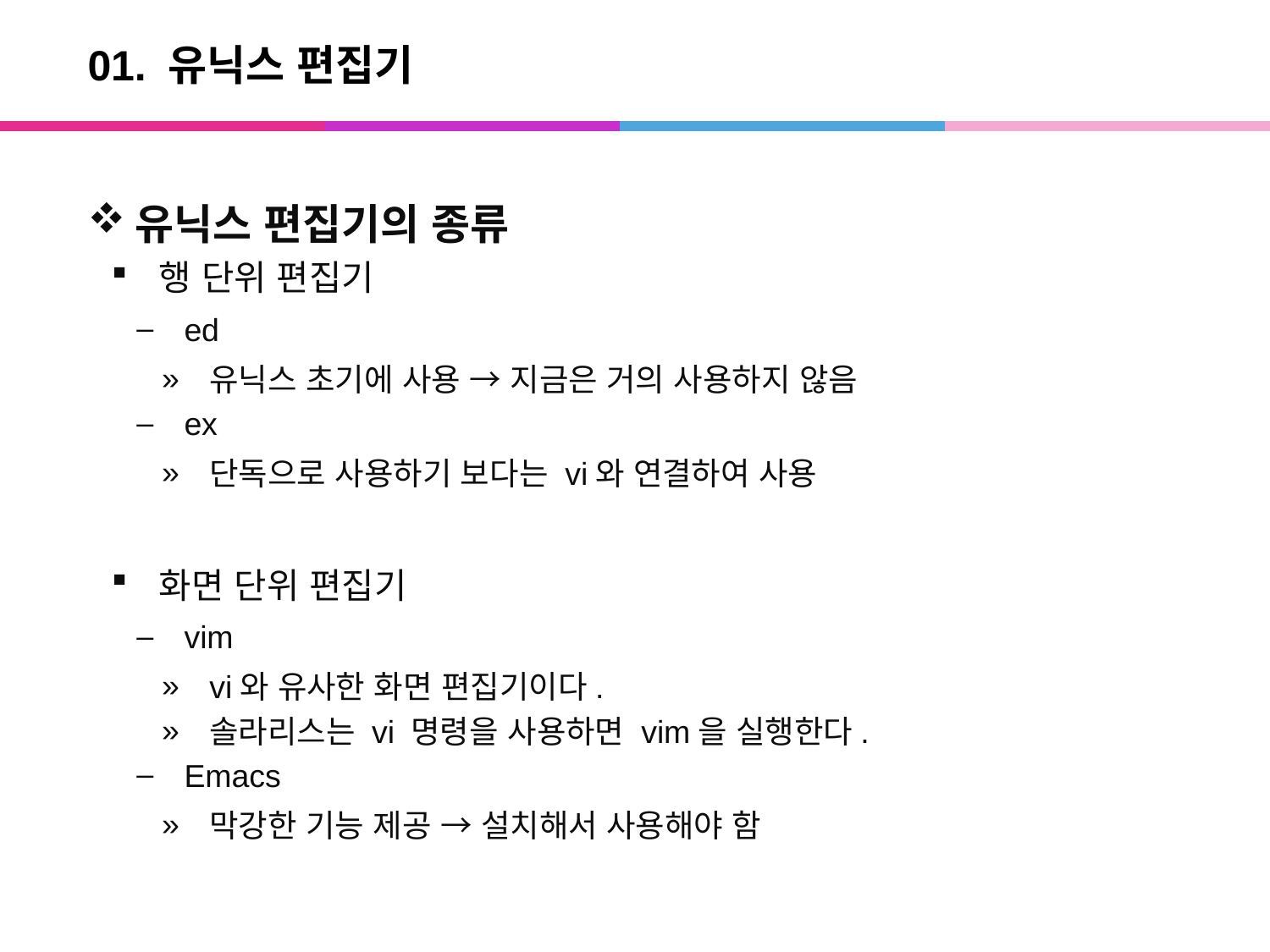

# 01. 유닉스 편집기
유닉스 편집기의 종류
행 단위 편집기
ed
유닉스 초기에 사용 → 지금은 거의 사용하지 않음
ex
단독으로 사용하기 보다는 vi와 연결하여 사용

화면 단위 편집기
vim
vi와 유사한 화면 편집기이다.
솔라리스는 vi 명령을 사용하면 vim을 실행한다.
Emacs
막강한 기능 제공 → 설치해서 사용해야 함